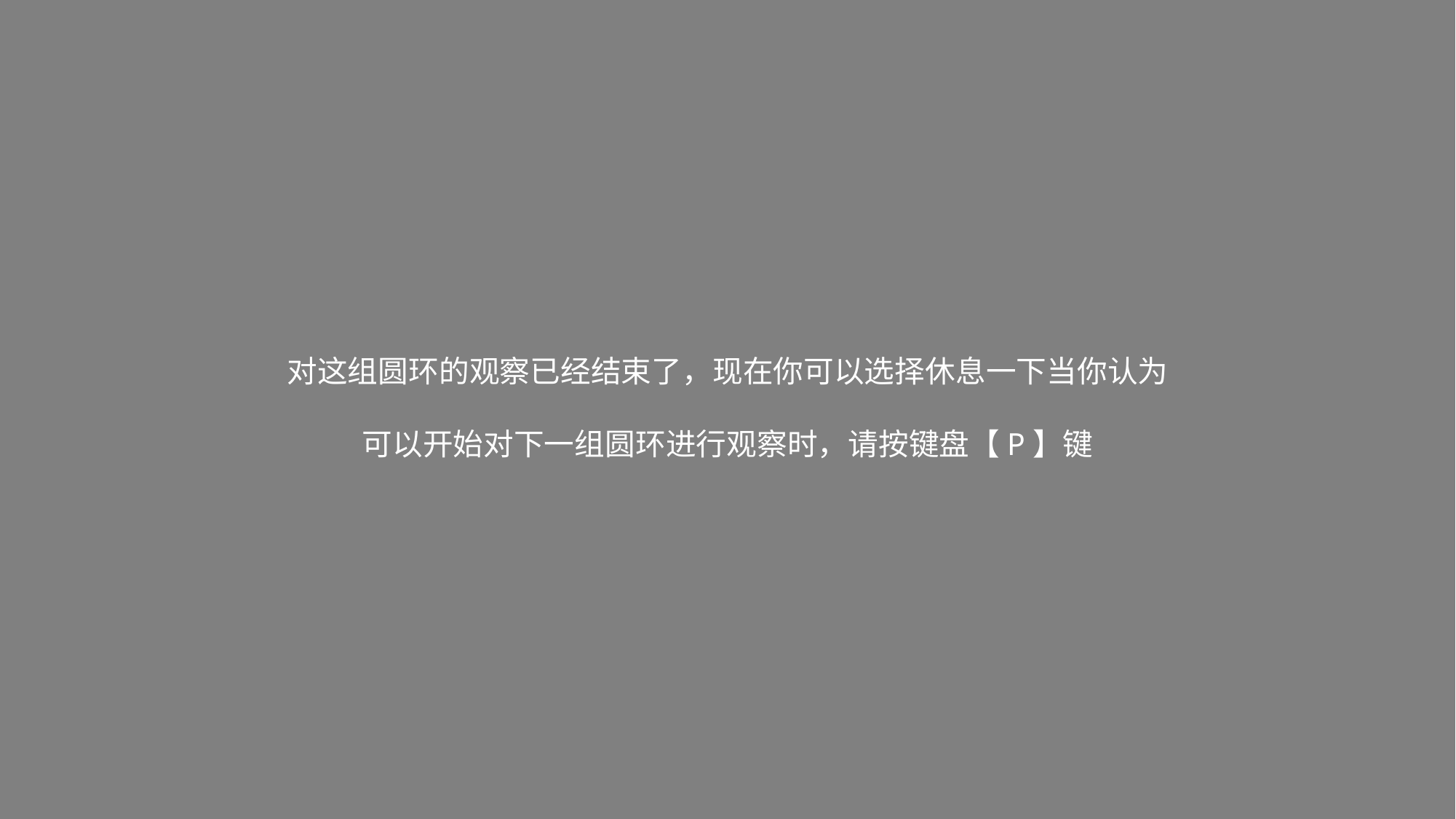

对这组圆环的观察已经结束了，现在你可以选择休息一下当你认为可以开始对下一组圆环进行观察时，请按键盘【P】键